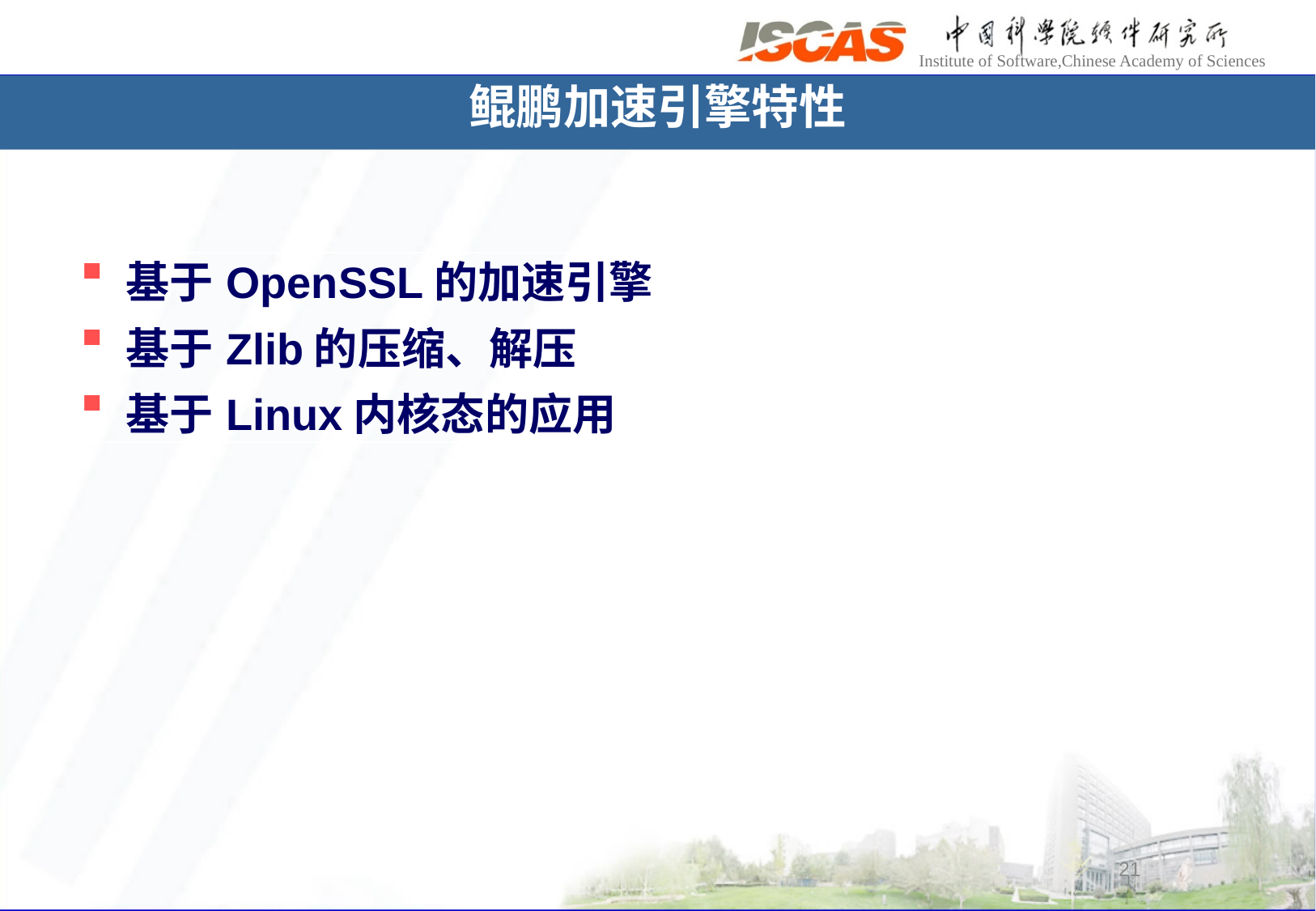

鲲鹏加速引擎特性
| 基于OpenSSL的加速引擎 基于Zlib的压缩、解压 基于Linux内核态的应用 |
| --- |
21